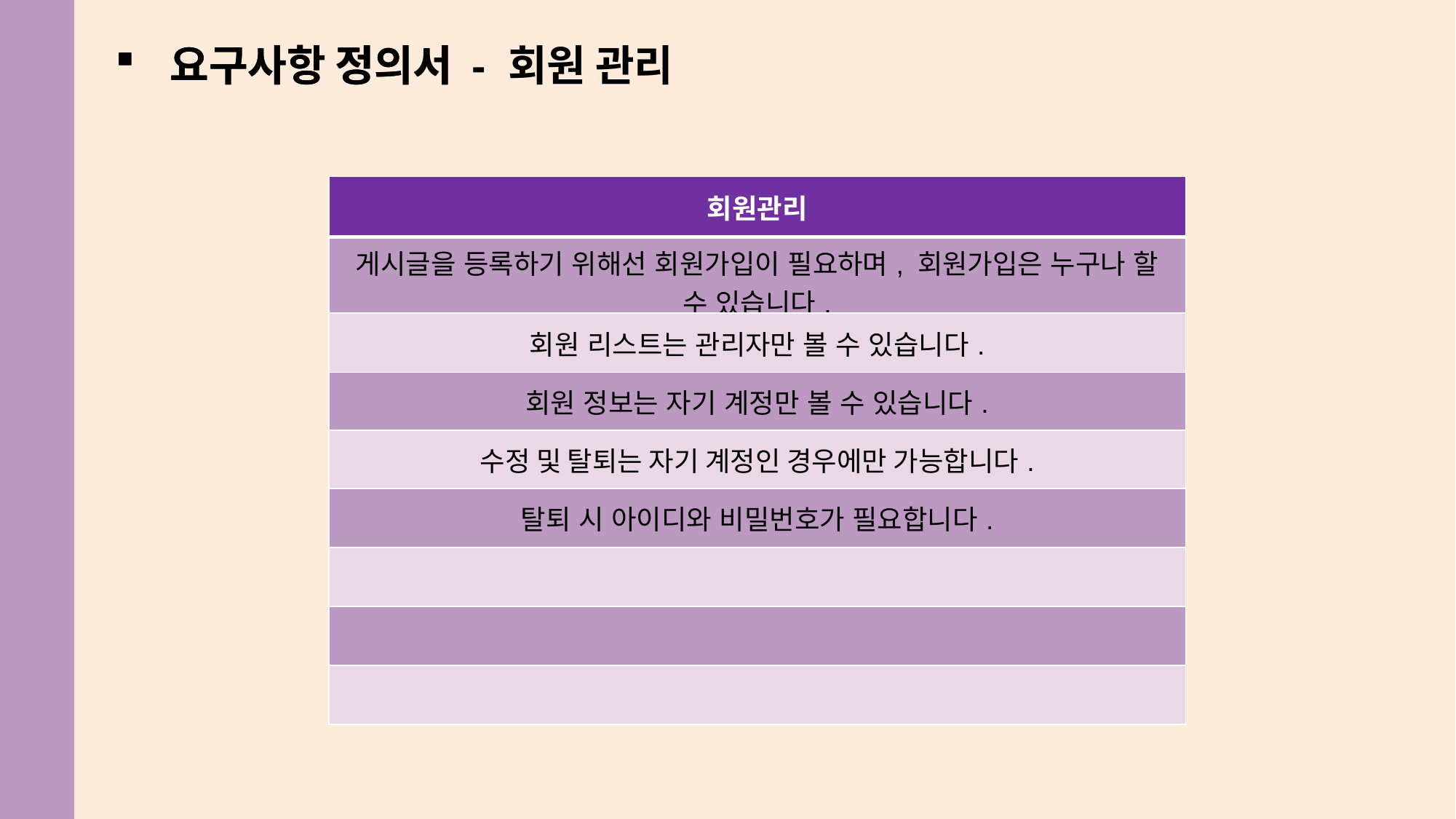

요구사항 정의서
요구사항 정의서 - 회원 관리
| 회원관리 |
| --- |
| 게시글을 등록하기 위해선 회원가입이 필요하며, 회원가입은 누구나 할 수 있습니다. |
| 회원 리스트는 관리자만 볼 수 있습니다. |
| 회원 정보는 자기 계정만 볼 수 있습니다. |
| 수정 및 탈퇴는 자기 계정인 경우에만 가능합니다. |
| 탈퇴 시 아이디와 비밀번호가 필요합니다. |
|  |
|  |
|  |